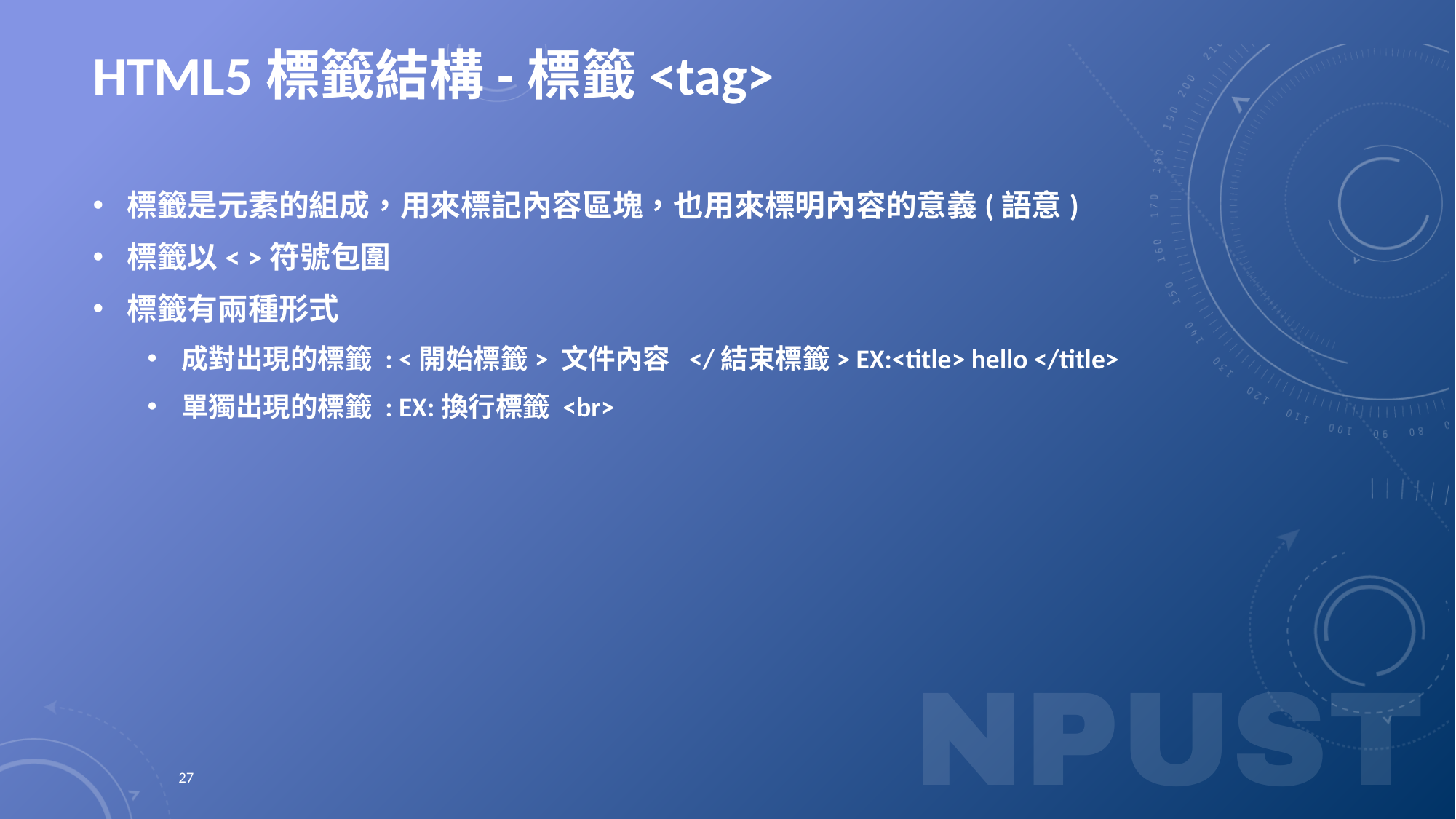

# HTML5標籤結構-標籤<tag>
標籤是元素的組成，用來標記內容區塊，也用來標明內容的意義(語意)
標籤以< >符號包圍
標籤有兩種形式
成對出現的標籤 : <開始標籤> 文件內容  </結束標籤> EX:<title> hello </title>
單獨出現的標籤 : EX:換行標籤 <br>
27